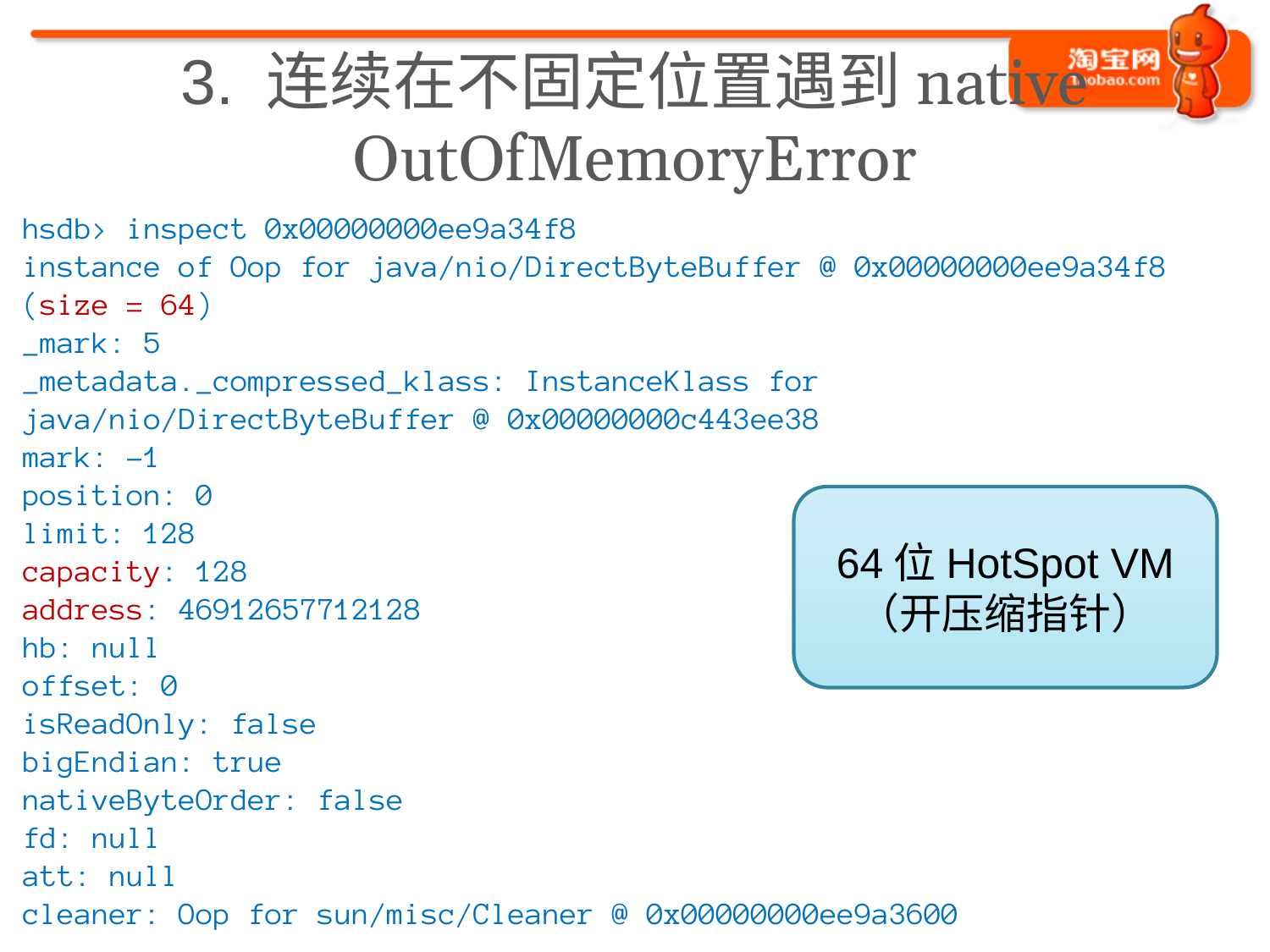

# 3. 连续在不固定位置遇到native OutOfMemoryError
hsdb> inspect 0x00000000ee9a34f8
instance of Oop for java/nio/DirectByteBuffer @ 0x00000000ee9a34f8 (size = 64)
_mark: 5
_metadata._compressed_klass: InstanceKlass for java/nio/DirectByteBuffer @ 0x00000000c443ee38
mark: -1
position: 0
limit: 128
capacity: 128
address: 46912657712128
hb: null
offset: 0
isReadOnly: false
bigEndian: true
nativeByteOrder: false
fd: null
att: null
cleaner: Oop for sun/misc/Cleaner @ 0x00000000ee9a3600
64位HotSpot VM
（开压缩指针）